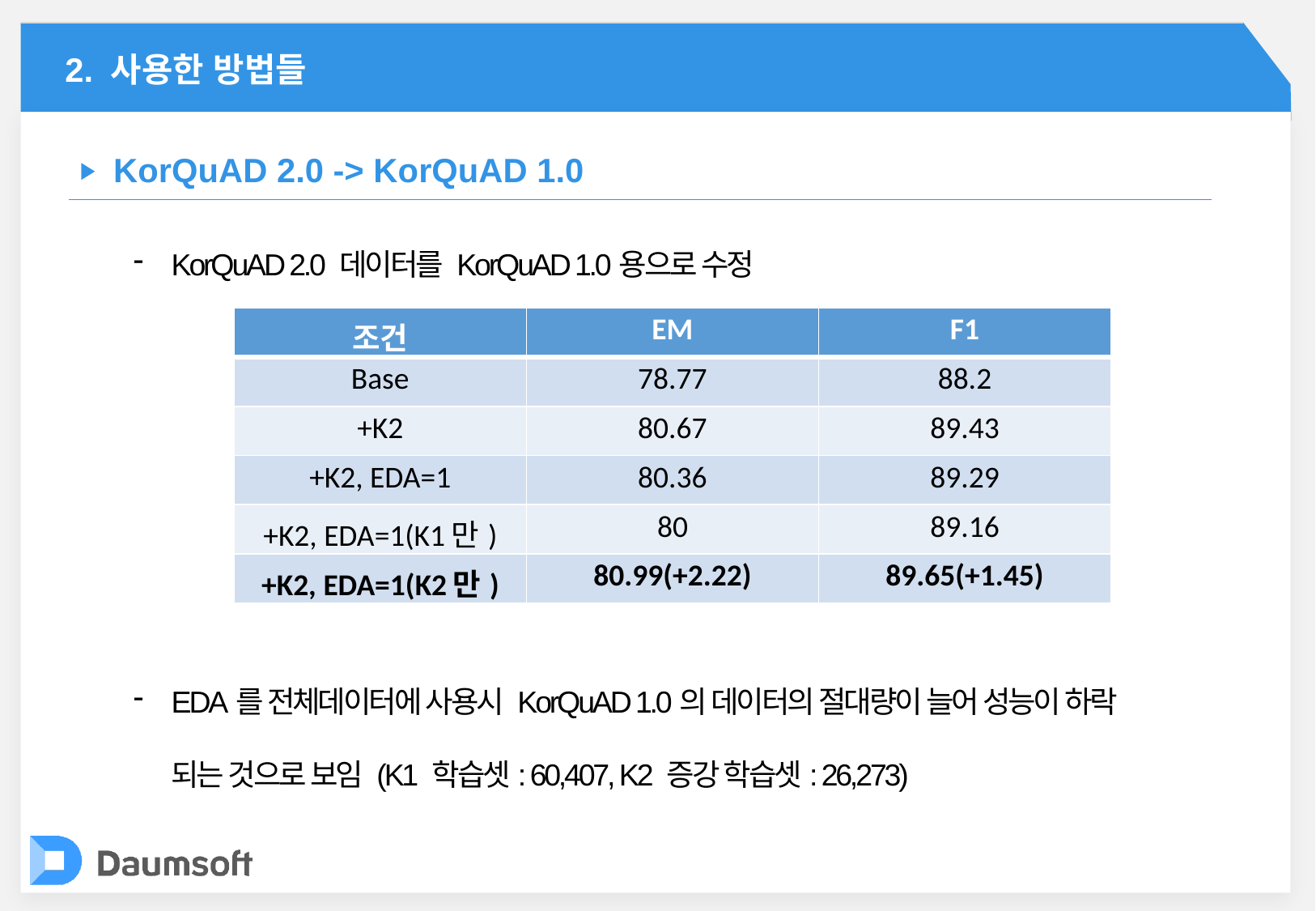

2. 사용한 방법들
KorQuAD 2.0 -> KorQuAD 1.0
 ▶
KorQuAD 2.0 데이터를 KorQuAD 1.0용으로 수정

EDA를 전체데이터에 사용시 KorQuAD 1.0의 데이터의 절대량이 늘어 성능이 하락
되는 것으로 보임 (K1 학습셋: 60,407, K2 증강 학습셋: 26,273)

| 조건 | EM | F1 |
| --- | --- | --- |
| Base | 78.77 | 88.2 |
| +K2 | 80.67 | 89.43 |
| +K2, EDA=1 | 80.36 | 89.29 |
| +K2, EDA=1(K1만) | 80 | 89.16 |
| +K2, EDA=1(K2만) | 80.99(+2.22) | 89.65(+1.45) |